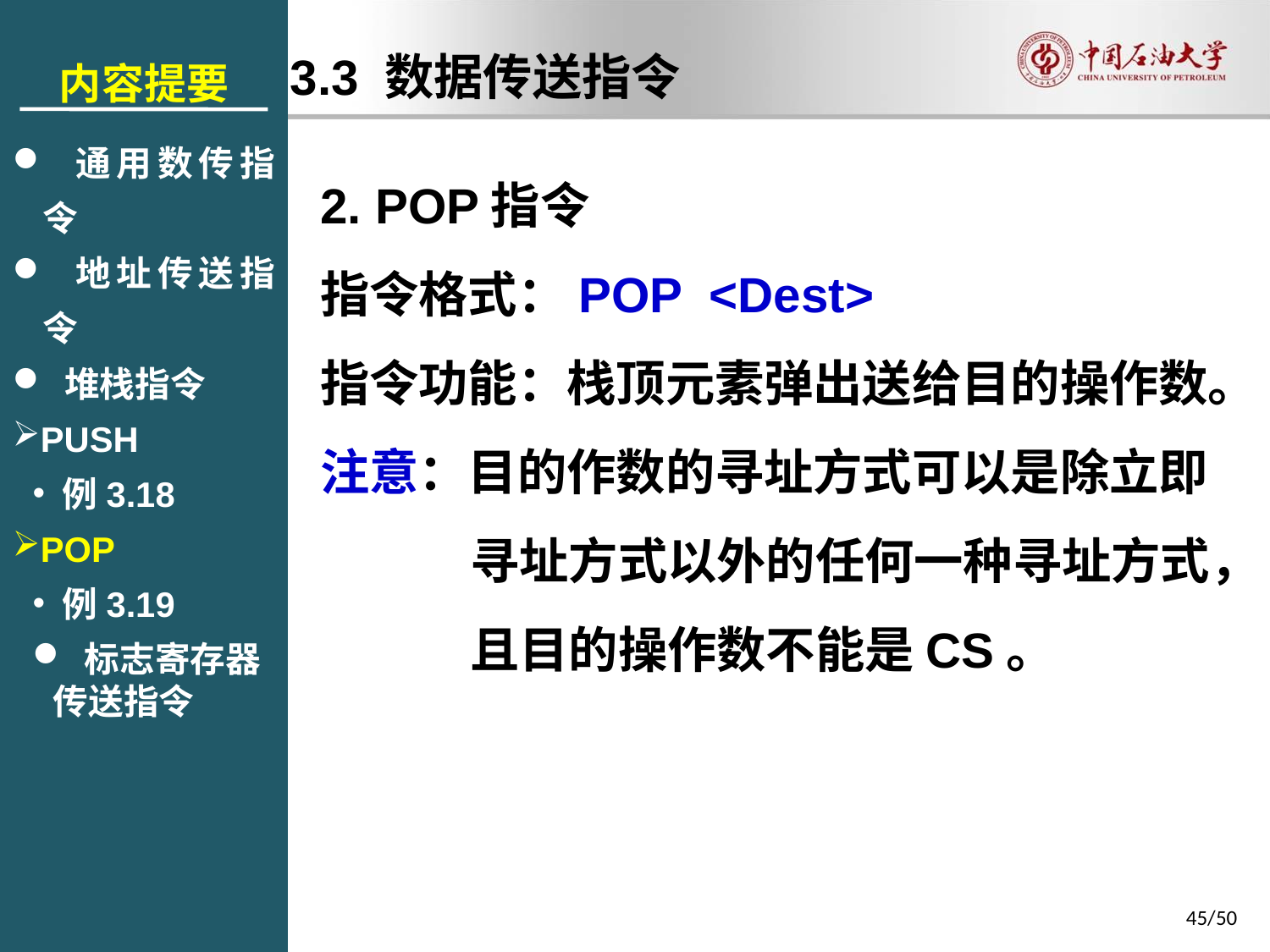

内容提要
 通用数传指令
 地址传送指令
 堆栈指令
PUSH
例3.18
POP
例3.19
 标志寄存器
    传送指令

3.3 数据传送指令
2. POP指令
指令格式：POP  <Dest>
指令功能：栈顶元素弹出送给目的操作数。
注意：目的作数的寻址方式可以是除立即寻址方式以外的任何一种寻址方式，且目的操作数不能是CS。
45/50